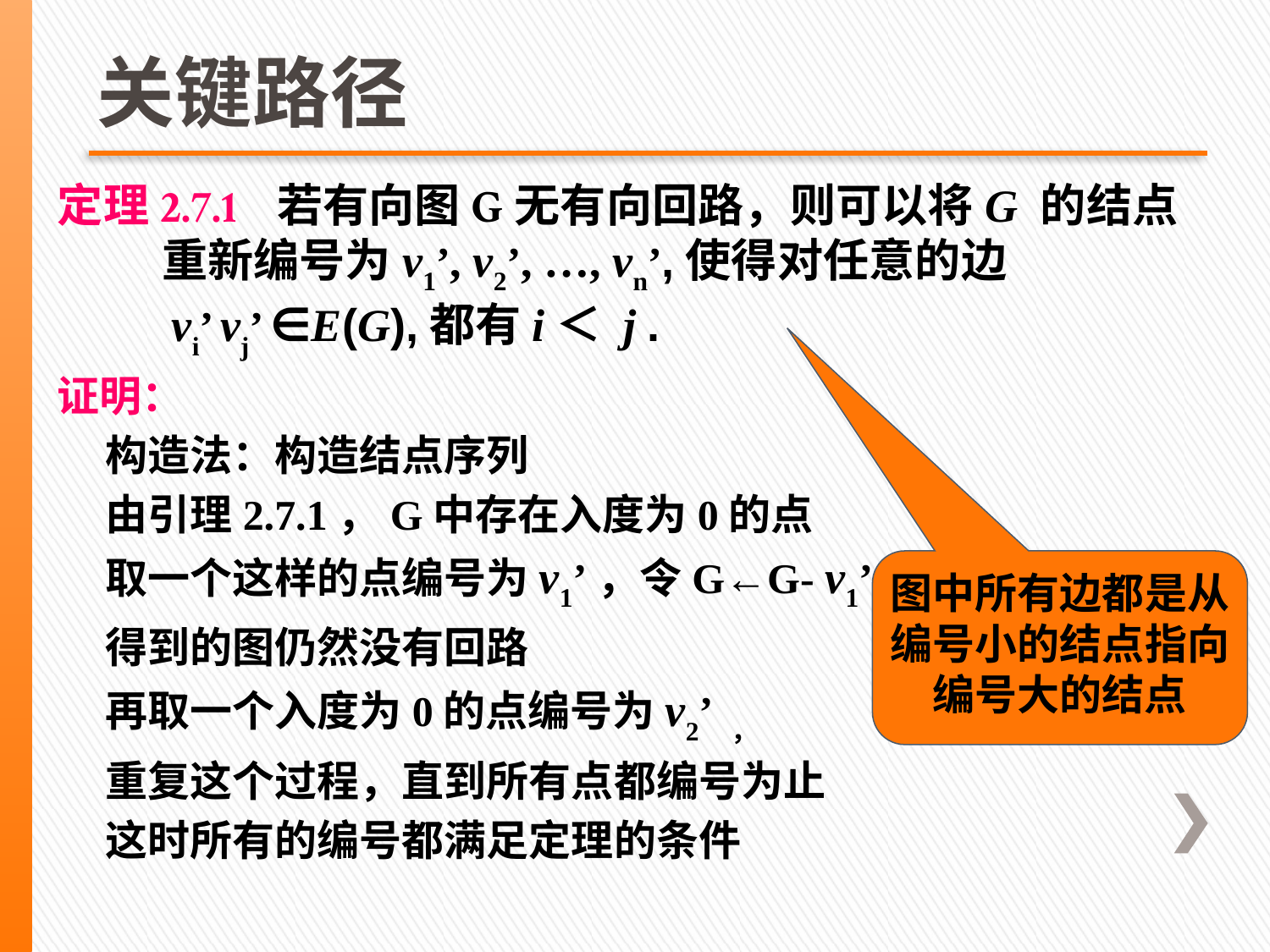

# 关键路径
定理2.7.1   若有向图G无有向回路，则可以将G 的结点
         重新编号为v1’, v2’, …, vn’,使得对任意的边
         vi’ vj’ ∈E(G),都有i＜ j .
证明：
    构造法：构造结点序列
    由引理2.7.1，G中存在入度为0的点
    取一个这样的点编号为v1’，令G←G- v1’,
    得到的图仍然没有回路
    再取一个入度为0的点编号为v2’ ，
    重复这个过程，直到所有点都编号为止
    这时所有的编号都满足定理的条件
图中所有边都是从编号小的结点指向编号大的结点